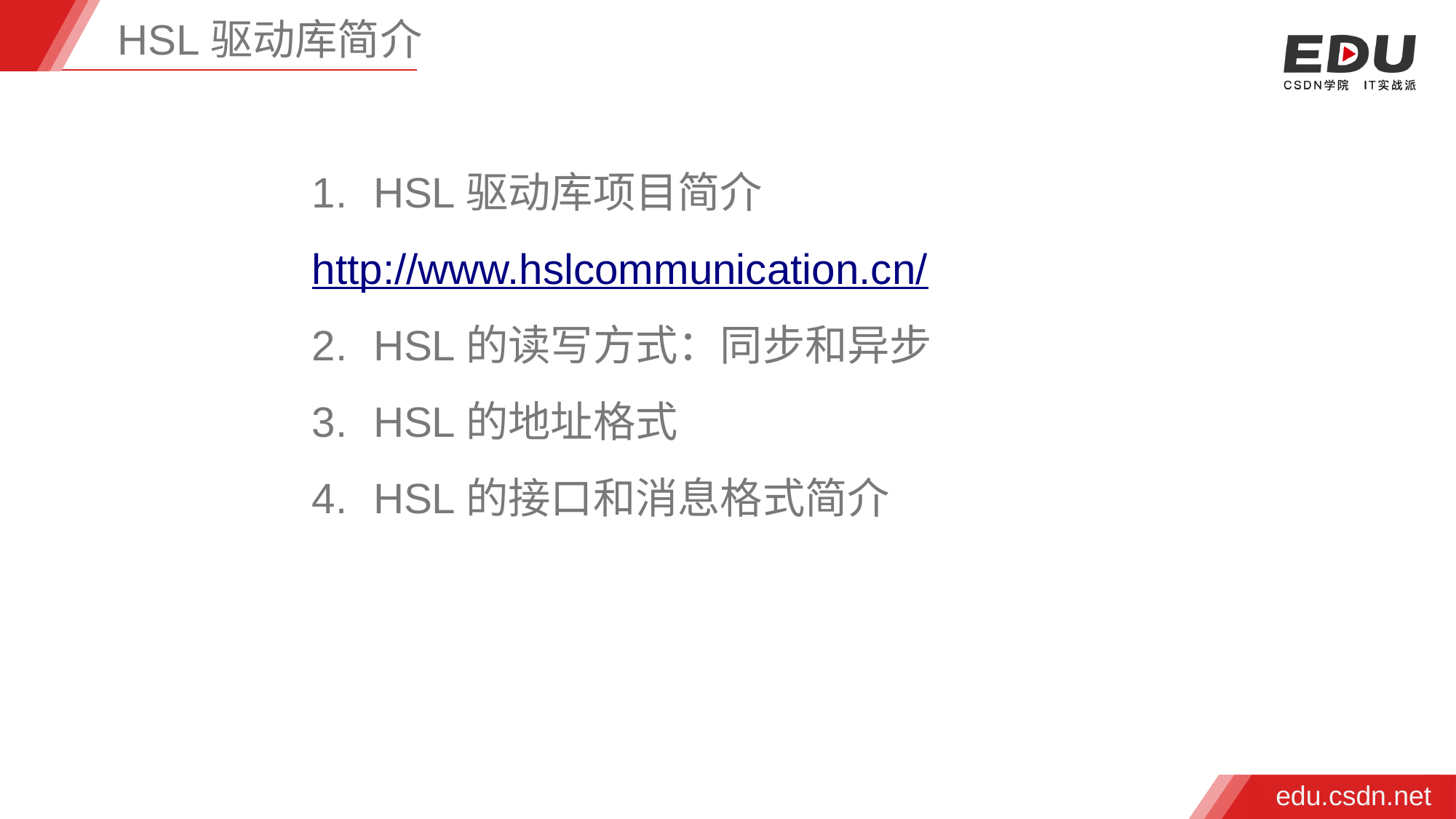

HSL驱动库简介
HSL驱动库项目简介
http://www.hslcommunication.cn/
HSL的读写方式：同步和异步
HSL的地址格式
HSL的接口和消息格式简介

edu.csdn.net